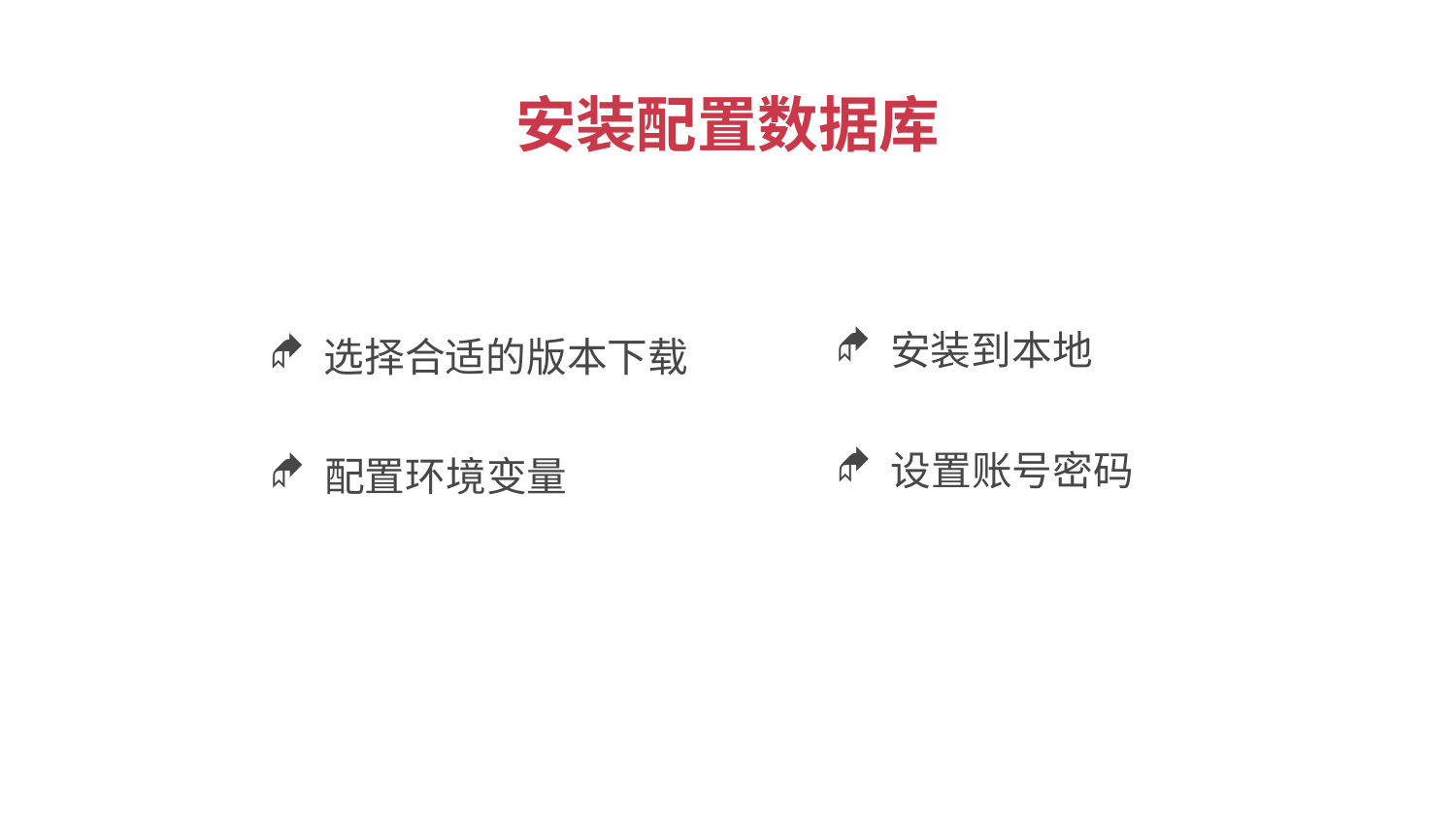

安装配置数据库
安装到本地
选择合适的版本下载
设置账号密码
配置环境变量